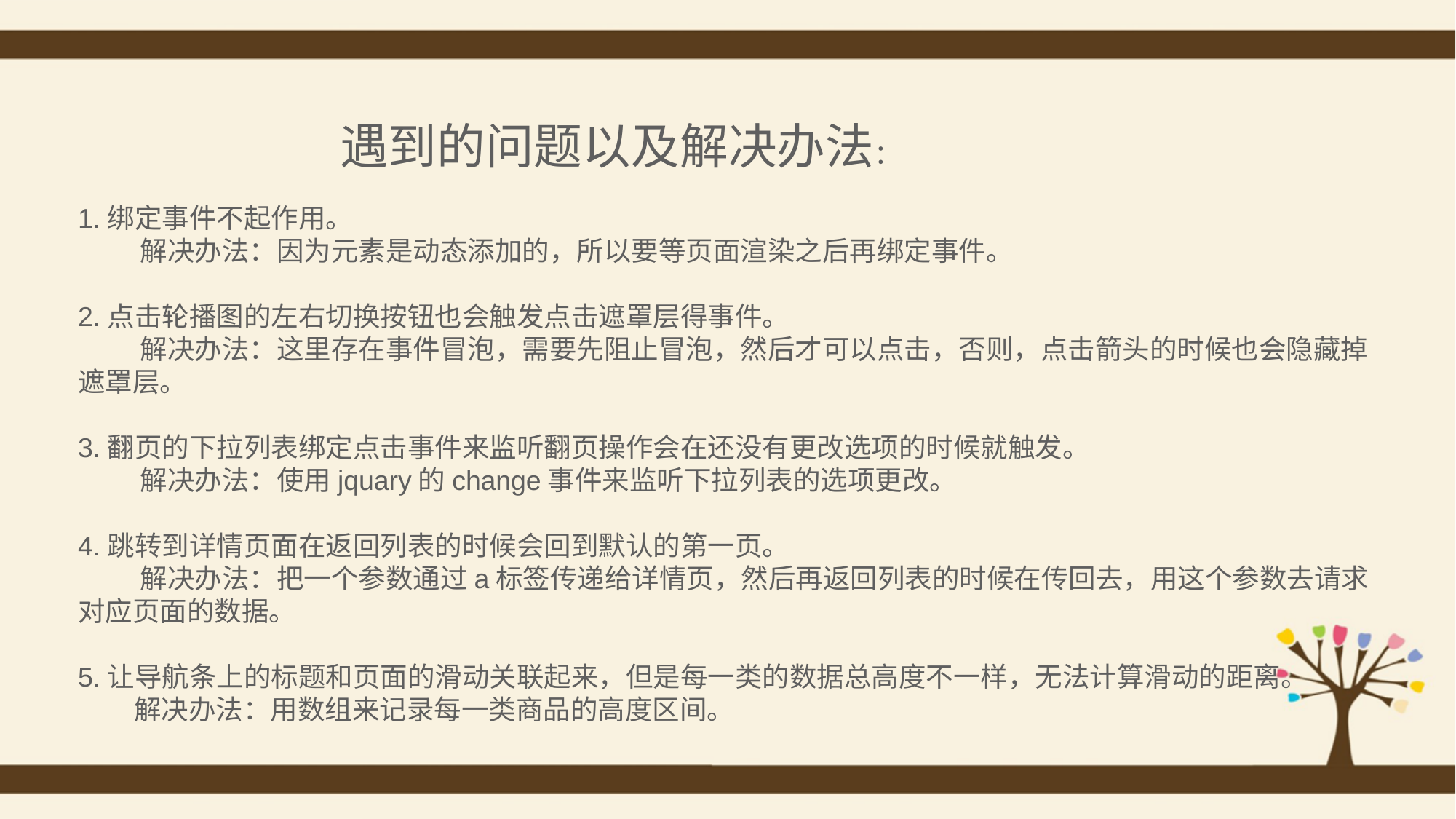

遇到的问题以及解决办法：
1.绑定事件不起作用。
         解决办法：因为元素是动态添加的，所以要等页面渲染之后再绑定事件。

2.点击轮播图的左右切换按钮也会触发点击遮罩层得事件。
         解决办法：这里存在事件冒泡，需要先阻止冒泡，然后才可以点击，否则，点击箭头的时候也会隐藏掉遮罩层。

3.翻页的下拉列表绑定点击事件来监听翻页操作会在还没有更改选项的时候就触发。
         解决办法：使用jquary的change事件来监听下拉列表的选项更改。

4.跳转到详情页面在返回列表的时候会回到默认的第一页。
         解决办法：把一个参数通过a标签传递给详情页，然后再返回列表的时候在传回去，用这个参数去请求对应页面的数据。

5.让导航条上的标题和页面的滑动关联起来，但是每一类的数据总高度不一样，无法计算滑动的距离。
        解决办法：用数组来记录每一类商品的高度区间。